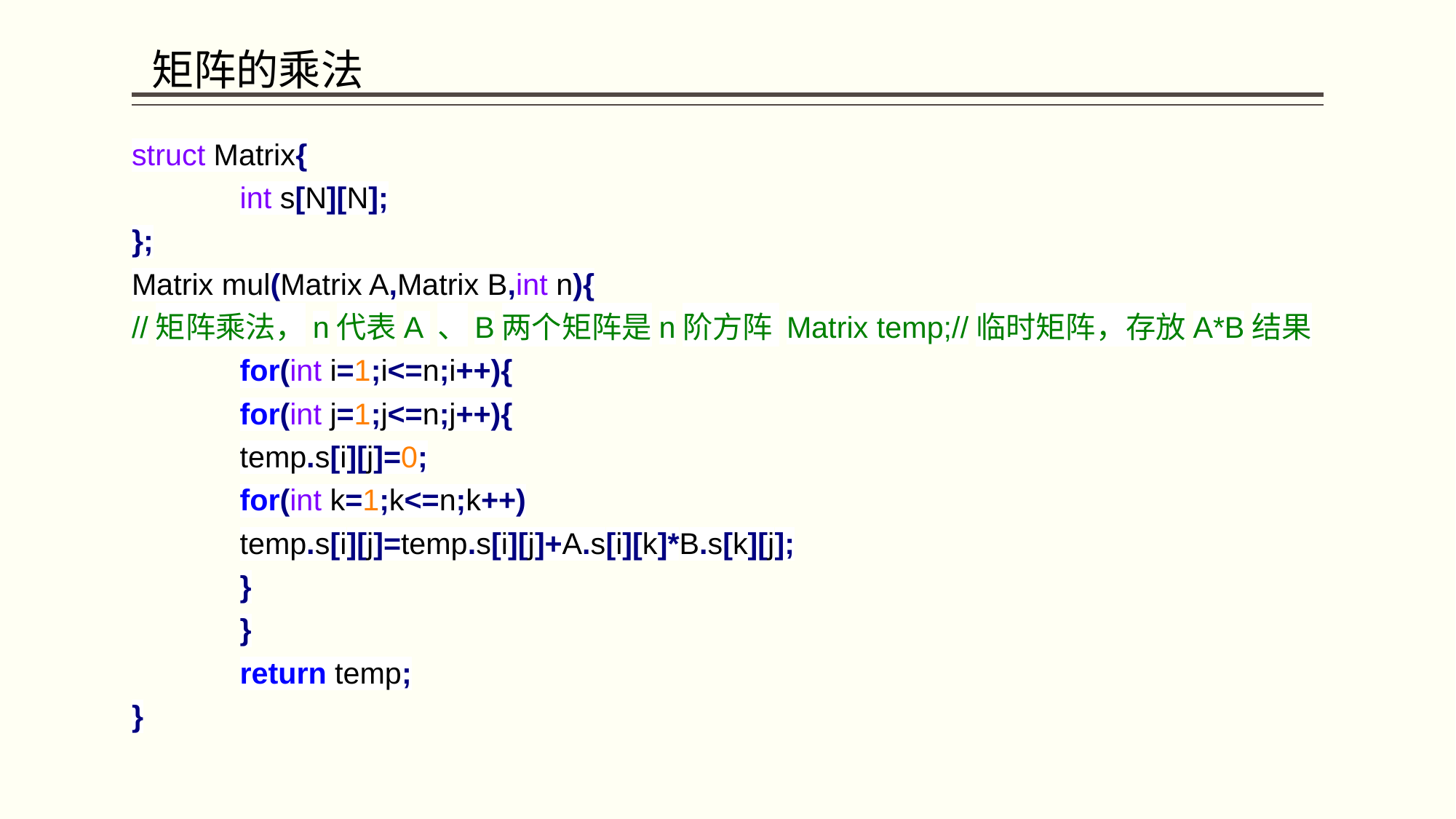

# 矩阵的乘法
struct Matrix{
	int s[N][N];
};
Matrix mul(Matrix A,Matrix B,int n){
//矩阵乘法，n代表A 、B两个矩阵是n阶方阵 Matrix temp;//临时矩阵，存放A*B结果
	for(int i=1;i<=n;i++){
		for(int j=1;j<=n;j++){
			temp.s[i][j]=0;
			for(int k=1;k<=n;k++)
				temp.s[i][j]=temp.s[i][j]+A.s[i][k]*B.s[k][j];
		}
	}
	return temp;
}
6